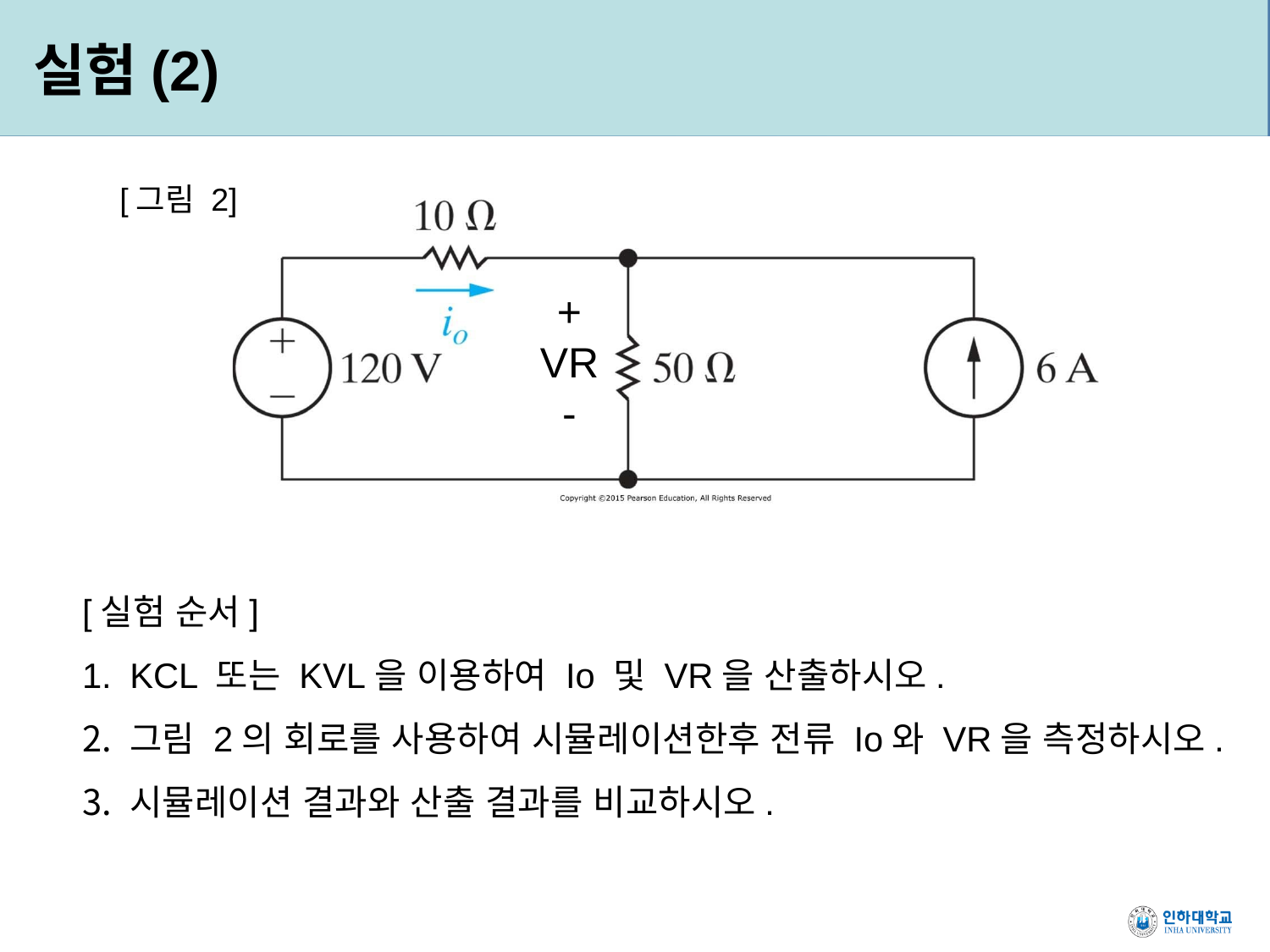

실험(2)

[그림 2]

+
VR
-
[실험 순서]
KCL 또는 KVL을 이용하여 Io 및 VR을 산출하시오.
그림 2의 회로를 사용하여 시뮬레이션한후 전류 Io와 VR을 측정하시오.
시뮬레이션 결과와 산출 결과를 비교하시오.